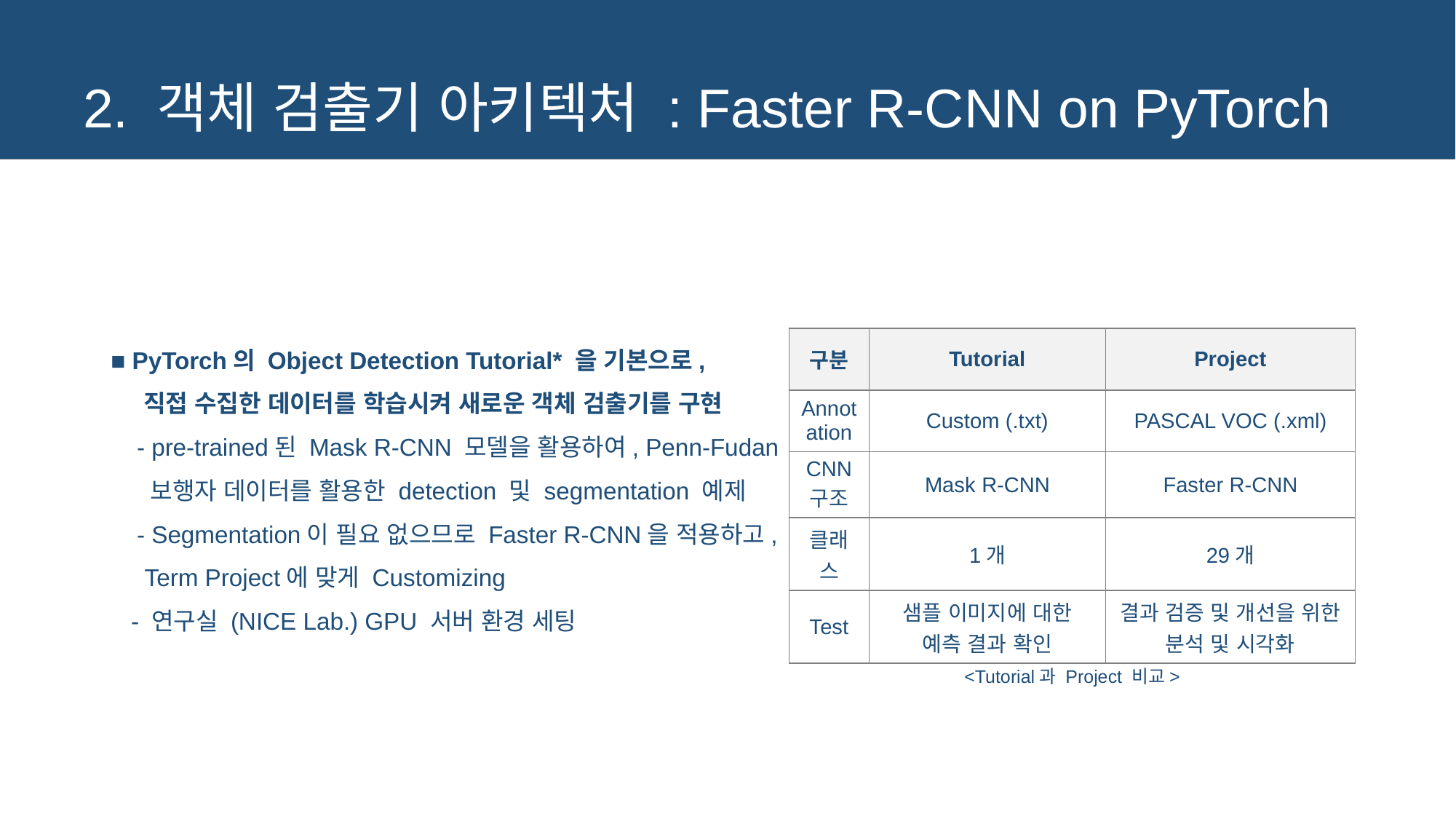

# 2. 객체 검출기 아키텍처 : Faster R-CNN on PyTorch
■ PyTorch의 Object Detection Tutorial* 을 기본으로,
    직접 수집한 데이터를 학습시켜 새로운 객체 검출기를 구현
   - pre-trained된 Mask R-CNN 모델을 활용하여, Penn-Fudan
     보행자 데이터를 활용한 detection 및 segmentation 예제
   - Segmentation이 필요 없으므로 Faster R-CNN을 적용하고,
     Term Project에 맞게 Customizing
   - 연구실 (NICE Lab.) GPU 서버 환경 세팅
| 구분 | Tutorial | Project |
| --- | --- | --- |
| Annotation | Custom (.txt) | PASCAL VOC (.xml) |
| CNN 구조 | Mask R-CNN | Faster R-CNN |
| 클래스 | 1개 | 29개 |
| Test | 샘플 이미지에 대한 예측 결과 확인 | 결과 검증 및 개선을 위한 분석 및 시각화 |
<Tutorial과 Project 비교>